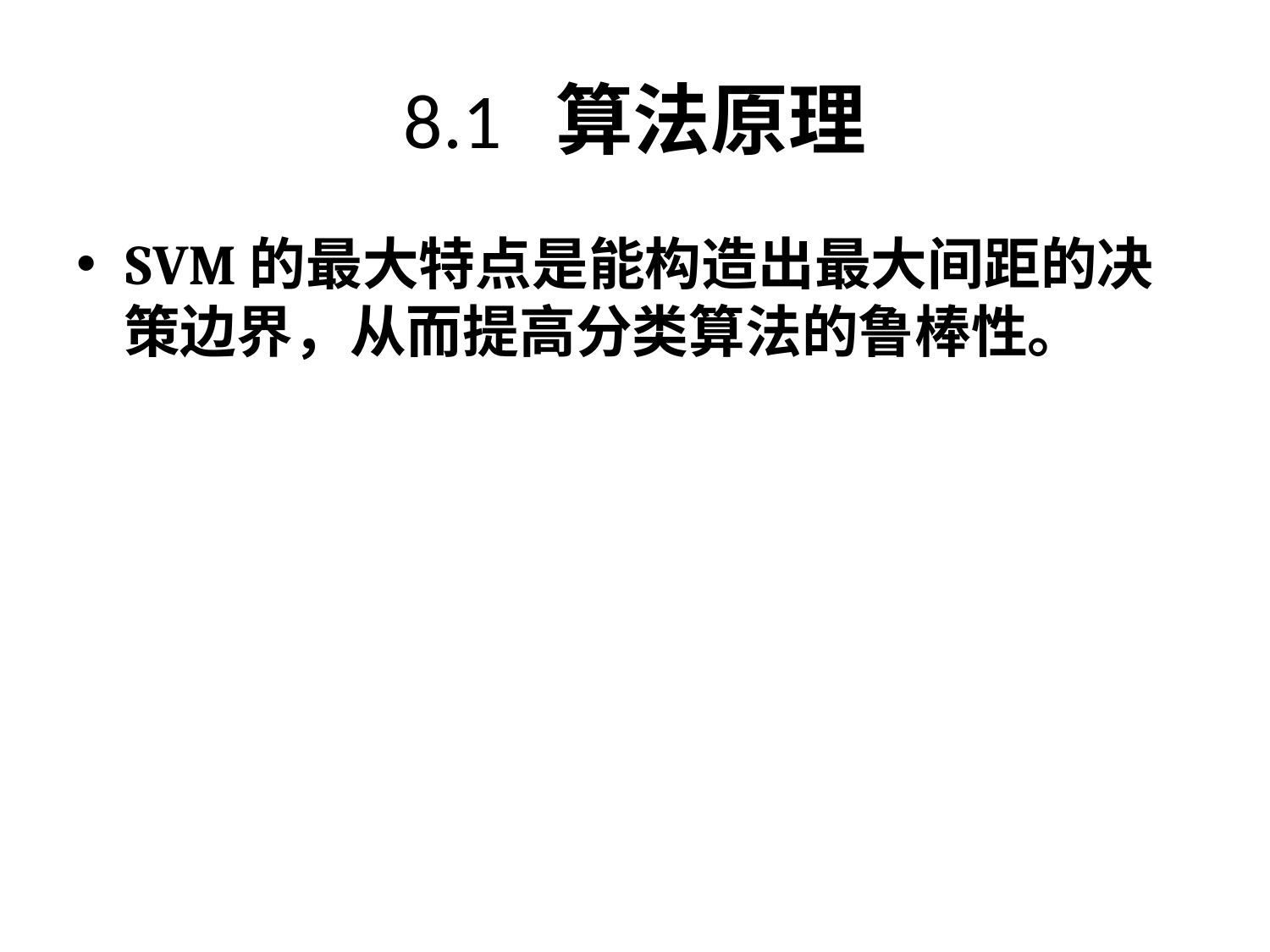

# 8.1  算法原理
SVM的最大特点是能构造出最大间距的决策边界，从而提高分类算法的鲁棒性。